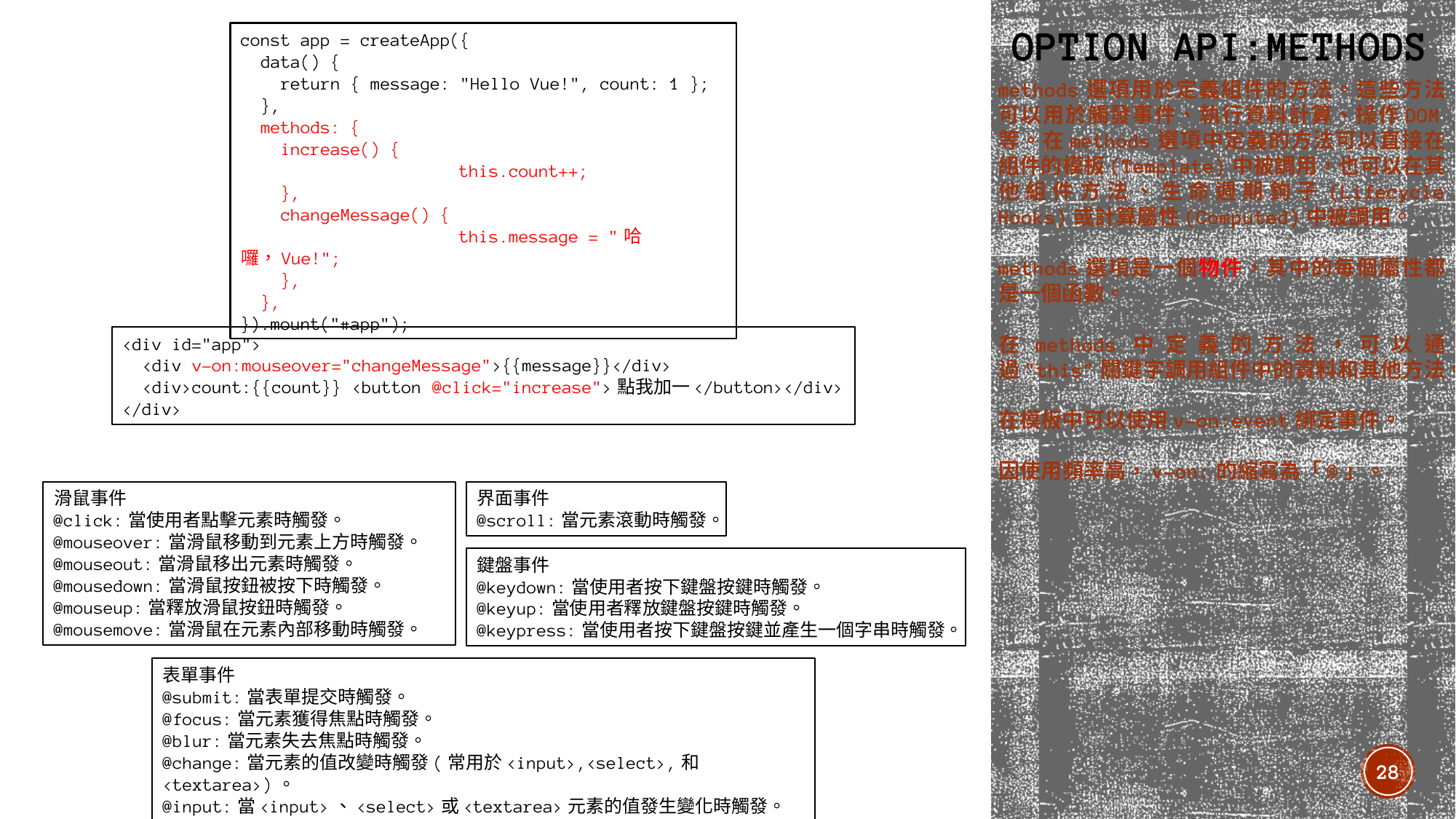

# Option API:methods
const app = createApp({
  data() {
    return { message: "Hello Vue!", count: 1 };
  },
  methods: {
    increase() {
		this.count++;
    },
    changeMessage() {
		this.message = "哈囉，Vue!";
    },
  },
}).mount("#app");
methods選項用於定義組件的方法。這些方法可以用於觸發事件、執行資料計算、操作DOM等。在methods選項中定義的方法可以直接在組件的模板(Template)中被調用，也可以在其他組件方法、生命週期鉤子(Lifecycle Hooks)或計算屬性(Computed)中被調用。

methods選項是一個物件，其中的每個屬性都是一個函數。

在methods中定義的方法，可以通過"this"關鍵字調用組件中的資料和其他方法。

在模板中可以使用v-on:event綁定事件。

因使用頻率高，v-on:的縮寫為「@」。
<div id="app">
  <div v-on:mouseover="changeMessage">{{message}}</div>
  <div>count:{{count}} <button @click="increase">點我加一</button></div>
</div>
滑鼠事件
@click:當使用者點擊元素時觸發。
@mouseover:當滑鼠移動到元素上方時觸發。
@mouseout:當滑鼠移出元素時觸發。
@mousedown:當滑鼠按鈕被按下時觸發。
@mouseup:當釋放滑鼠按鈕時觸發。
@mousemove:當滑鼠在元素內部移動時觸發。
界面事件
@scroll:當元素滾動時觸發。
鍵盤事件
@keydown:當使用者按下鍵盤按鍵時觸發。
@keyup:當使用者釋放鍵盤按鍵時觸發。
@keypress:當使用者按下鍵盤按鍵並產生一個字串時觸發。
表單事件
@submit:當表單提交時觸發。
@focus:當元素獲得焦點時觸發。
@blur:當元素失去焦點時觸發。
@change:當元素的值改變時觸發(常用於<input>,<select>,和<textarea>)。
@input:當<input>、<select>或<textarea>元素的值發生變化時觸發。
28